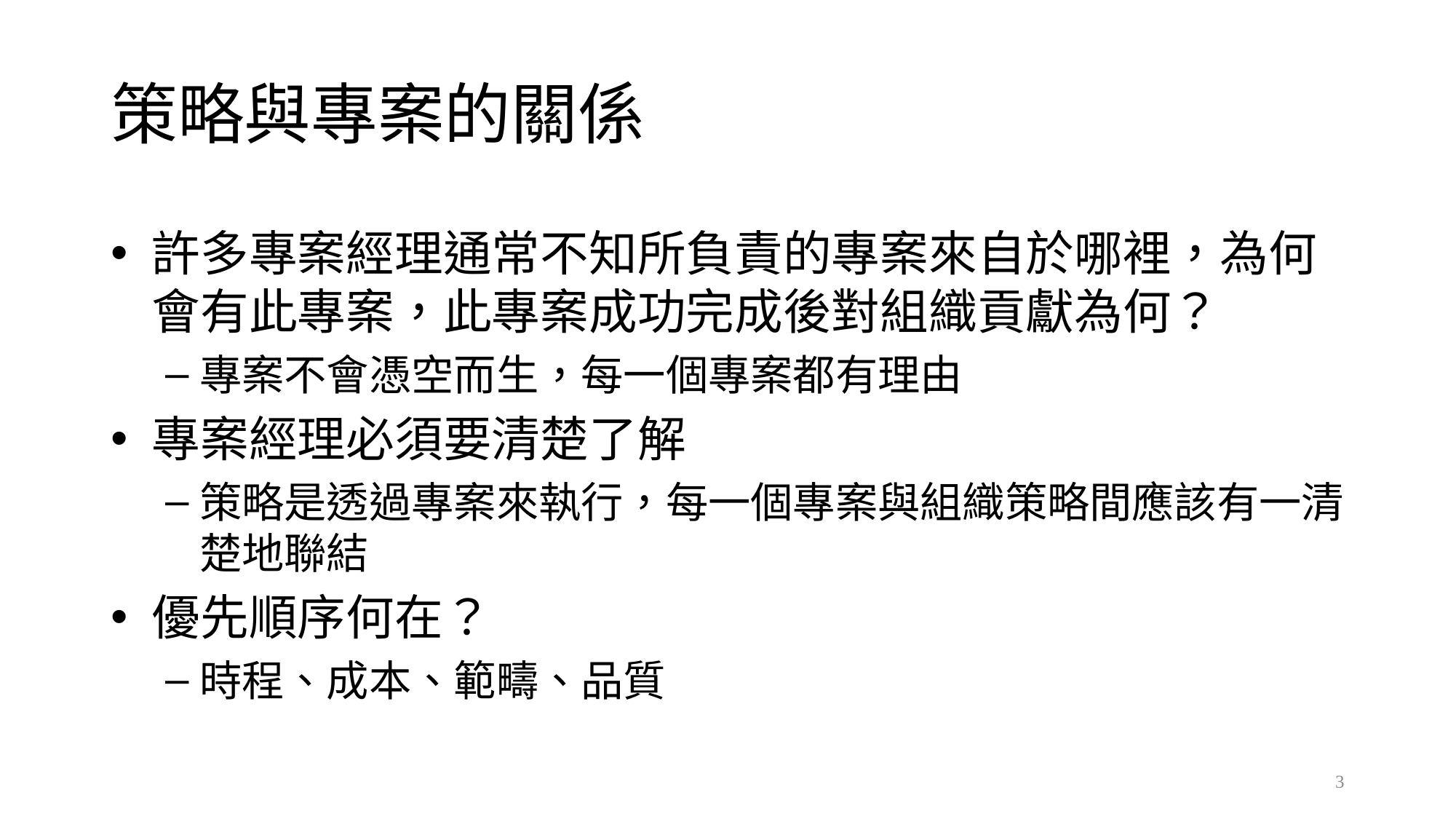

# 策略與專案的關係
許多專案經理通常不知所負責的專案來自於哪裡，為何會有此專案，此專案成功完成後對組織貢獻為何？
專案不會憑空而生，每一個專案都有理由
專案經理必須要清楚了解
策略是透過專案來執行，每一個專案與組織策略間應該有一清楚地聯結
優先順序何在？
時程、成本、範疇、品質
3